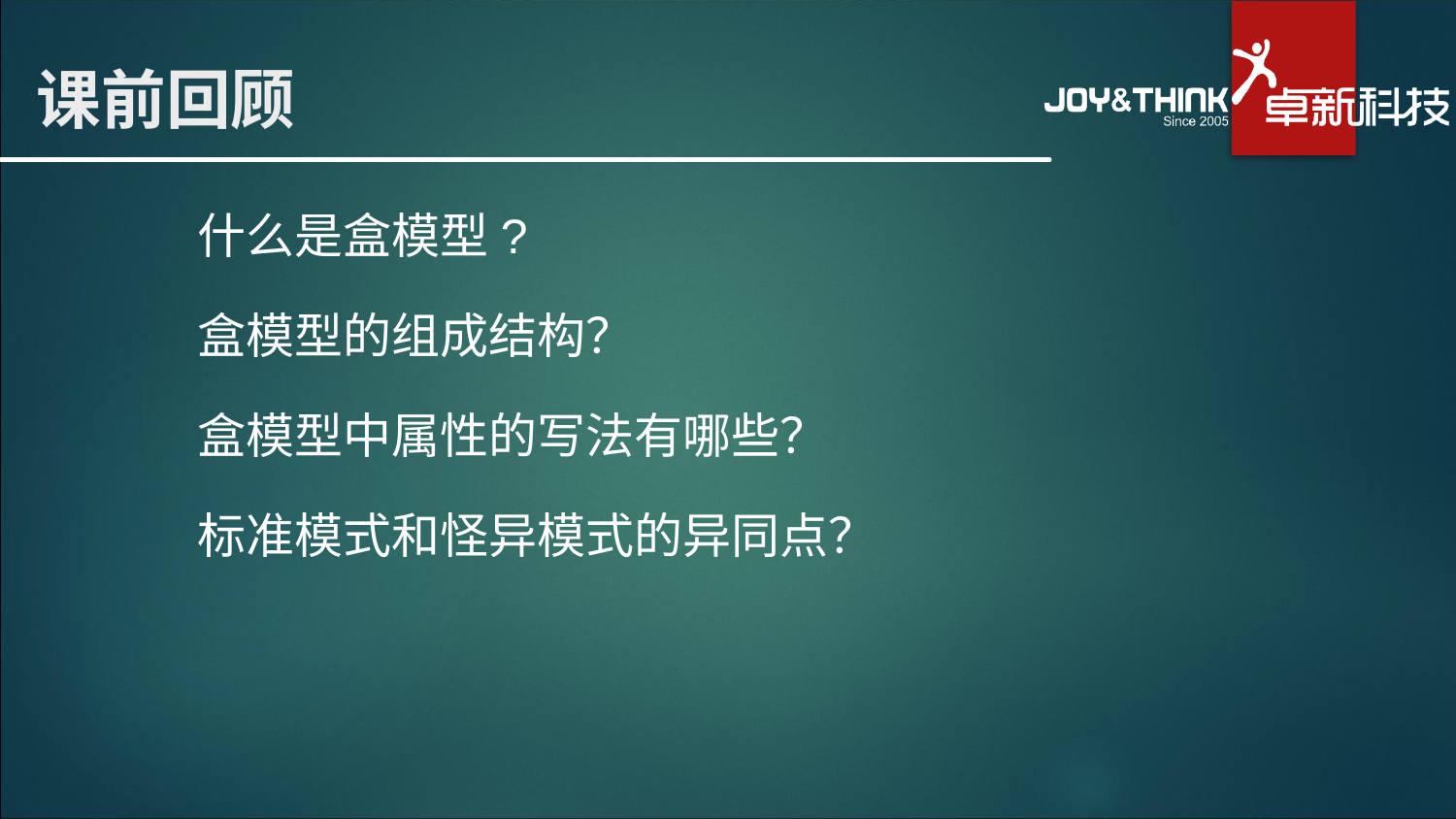

# 课前回顾
什么是盒模型?
盒模型的组成结构？
盒模型中属性的写法有哪些？
标准模式和怪异模式的异同点？